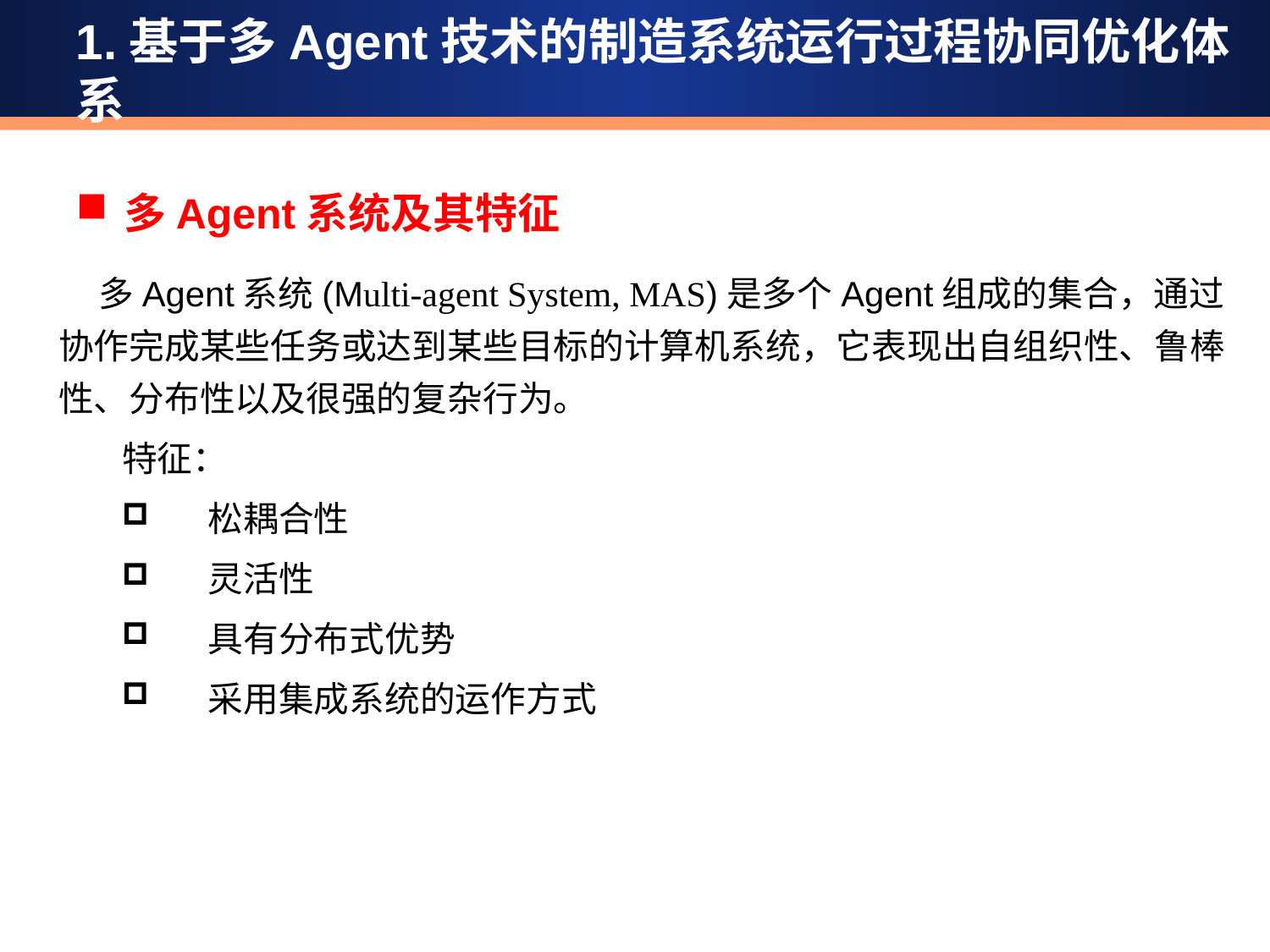

1.基于多Agent技术的制造系统运行过程协同优化体系
多Agent系统及其特征

    多Agent系统(Multi-agent System, MAS)是多个Agent组成的集合，通过协作完成某些任务或达到某些目标的计算机系统，它表现出自组织性、鲁棒性、分布性以及很强的复杂行为。
特征：
松耦合性
灵活性
具有分布式优势
采用集成系统的运作方式